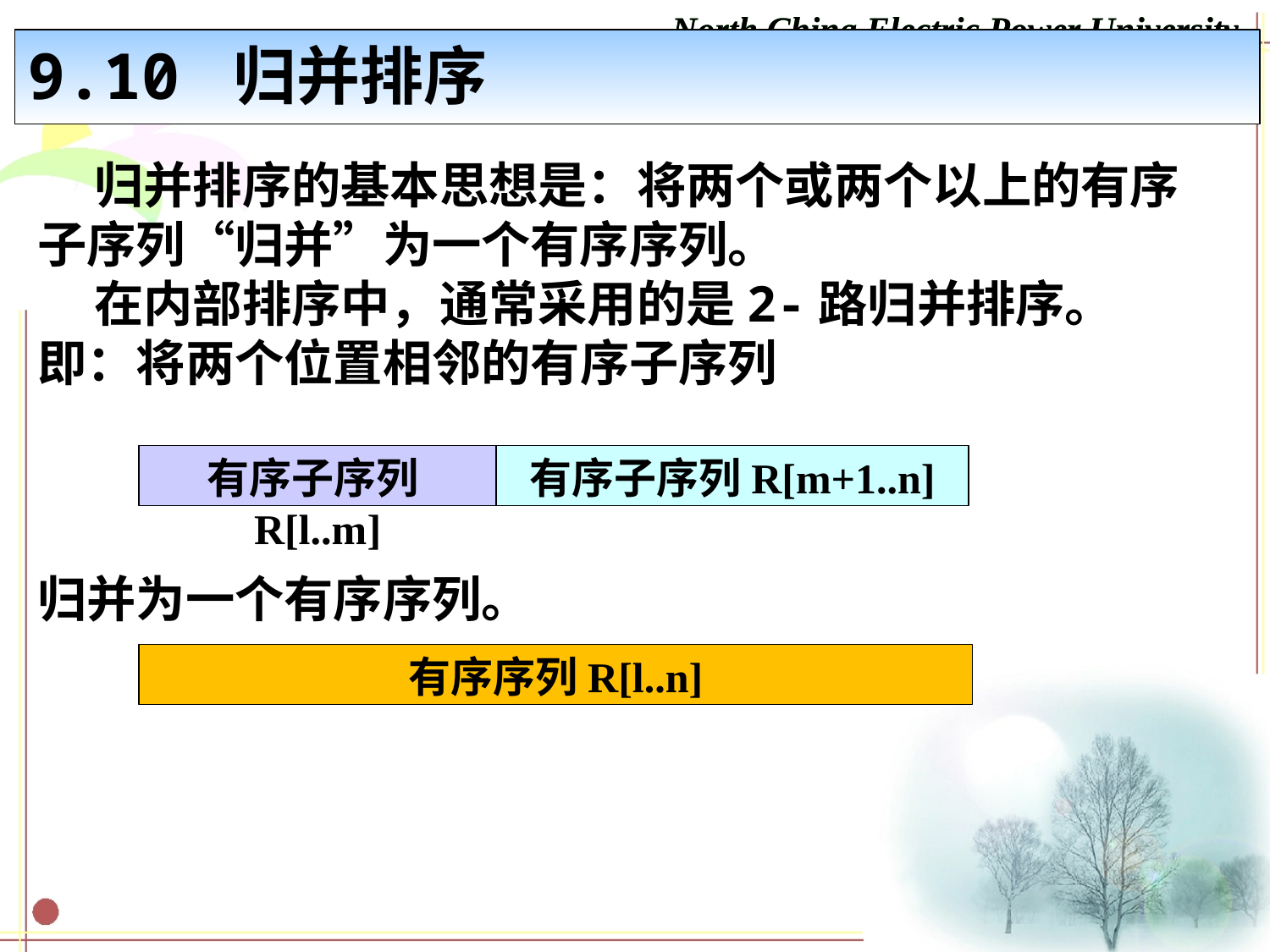

North China Electric Power University
9.10 归并排序
    归并排序的基本思想是：将两个或两个以上的有序子序列“归并”为一个有序序列。
    在内部排序中，通常采用的是2-路归并排序。
即：将两个位置相邻的有序子序列

归并为一个有序序列。

有序子序列R[l..m]
有序子序列R[m+1..n]
有序序列R[l..n]